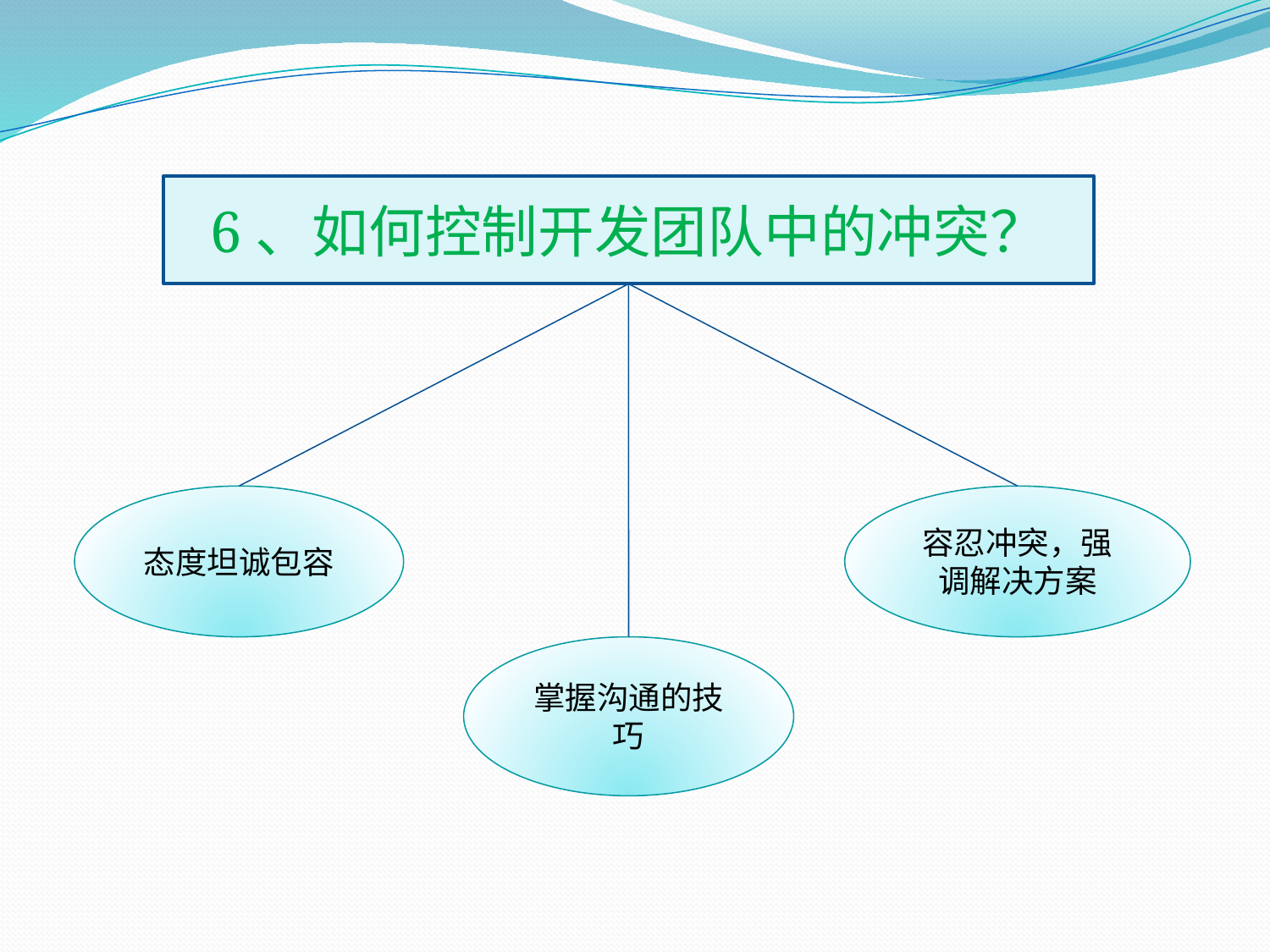

6、如何控制开发团队中的冲突？
态度坦诚包容
容忍冲突，强调解决方案
掌握沟通的技巧